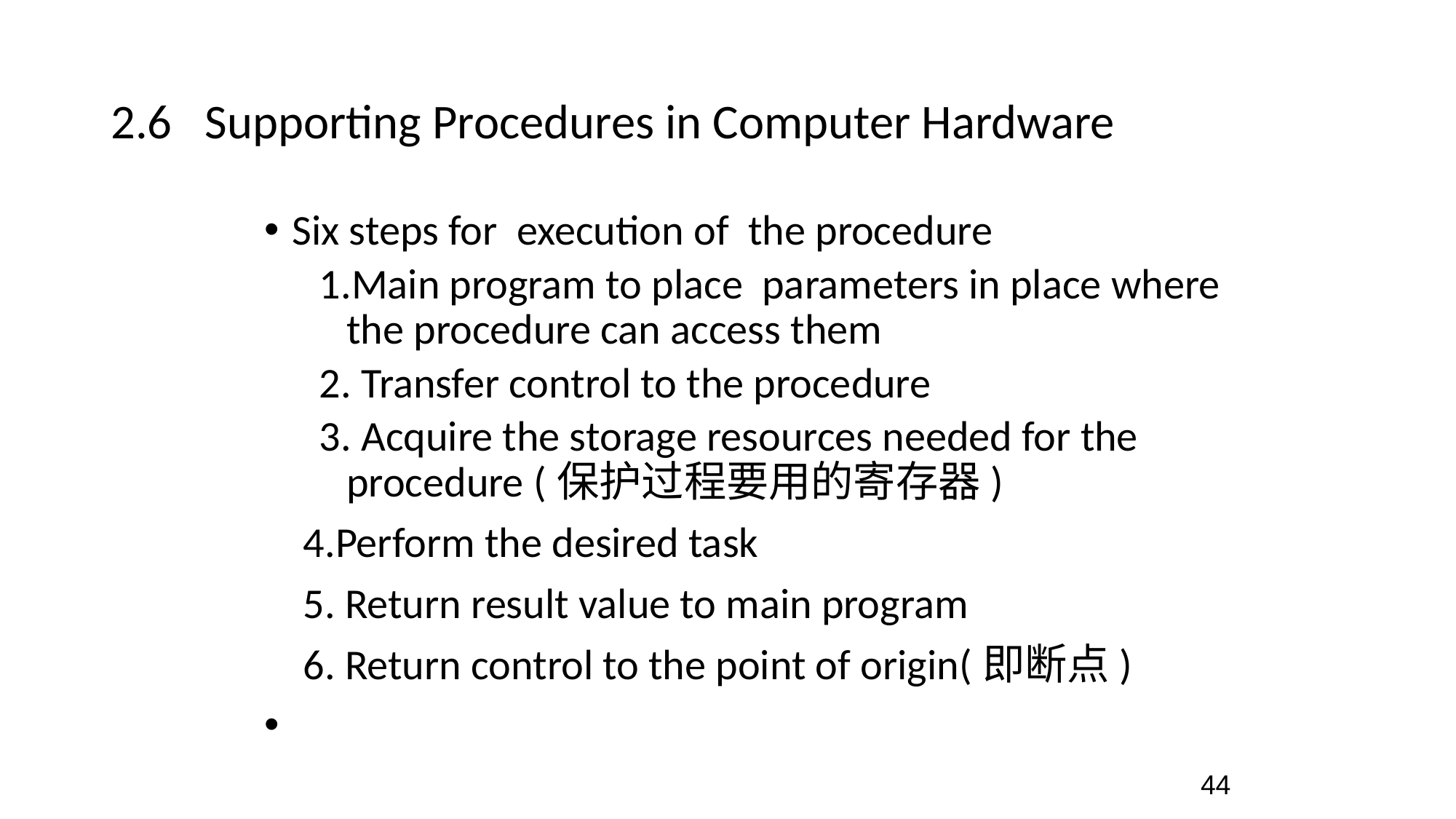

2.6   Supporting Procedures in Computer Hardware
Six steps for  execution of  the procedure
1.Main program to place  parameters in place where the procedure can access them
2. Transfer control to the procedure
3. Acquire the storage resources needed for the procedure (保护过程要用的寄存器)
    4.Perform the desired task
    5. Return result value to main program
    6. Return control to the point of origin(即断点)

44